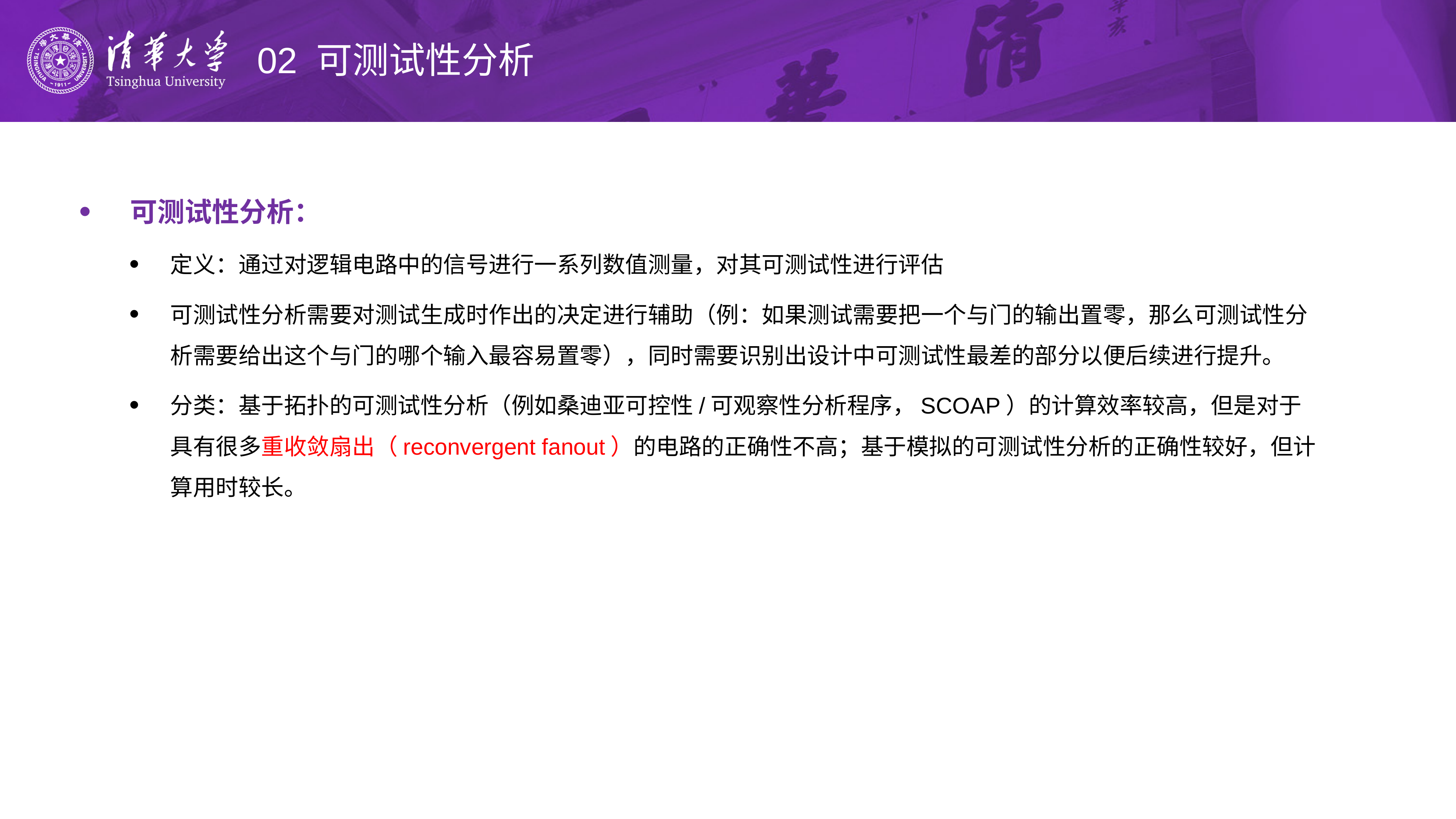

# 02 可测试性分析
可测试性分析：
定义：通过对逻辑电路中的信号进行一系列数值测量，对其可测试性进行评估
可测试性分析需要对测试生成时作出的决定进行辅助（例：如果测试需要把一个与门的输出置零，那么可测试性分析需要给出这个与门的哪个输入最容易置零），同时需要识别出设计中可测试性最差的部分以便后续进行提升。
分类：基于拓扑的可测试性分析（例如桑迪亚可控性/可观察性分析程序，SCOAP）的计算效率较高，但是对于具有很多重收敛扇出（reconvergent fanout）的电路的正确性不高；基于模拟的可测试性分析的正确性较好，但计算用时较长。